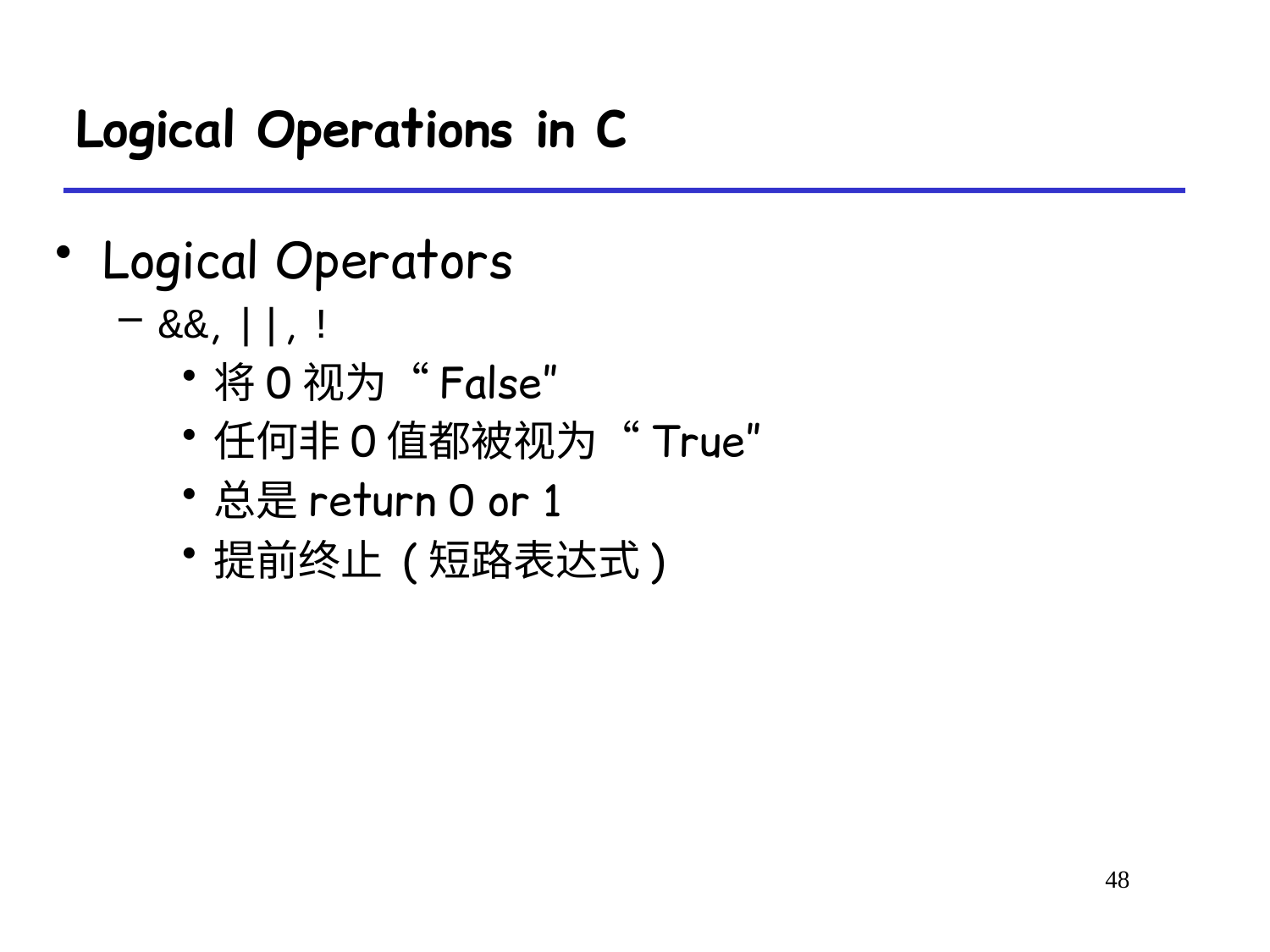

# Logical Operations in C
Logical Operators
&&, ||, !
将0视为“False”
任何非0值都被视为“True”
总是return 0 or 1
提前终止 (短路表达式)
48